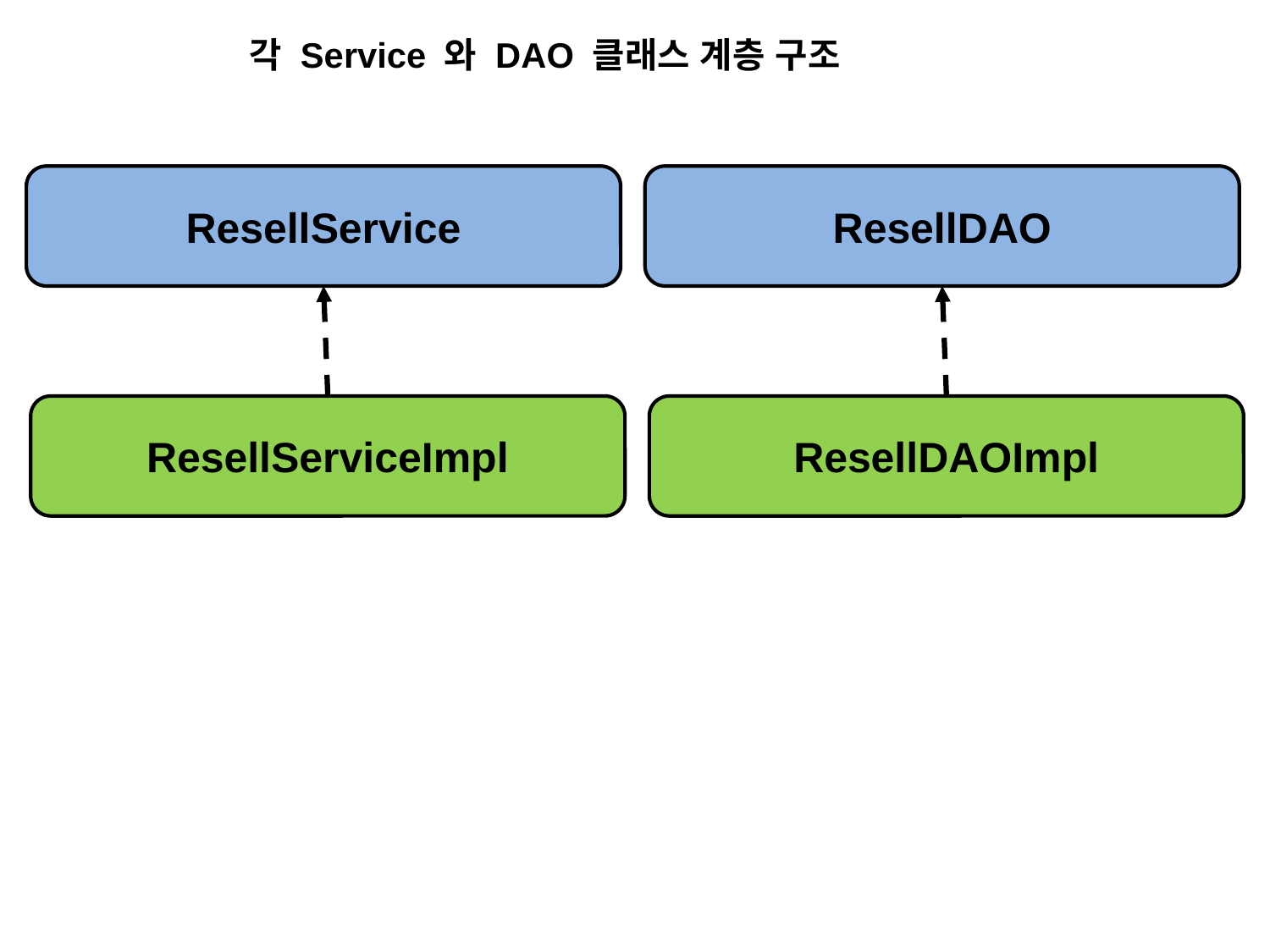

각 Service 와 DAO 클래스 계층 구조
ResellService
ResellDAO
ResellServiceImpl
ResellDAOImpl